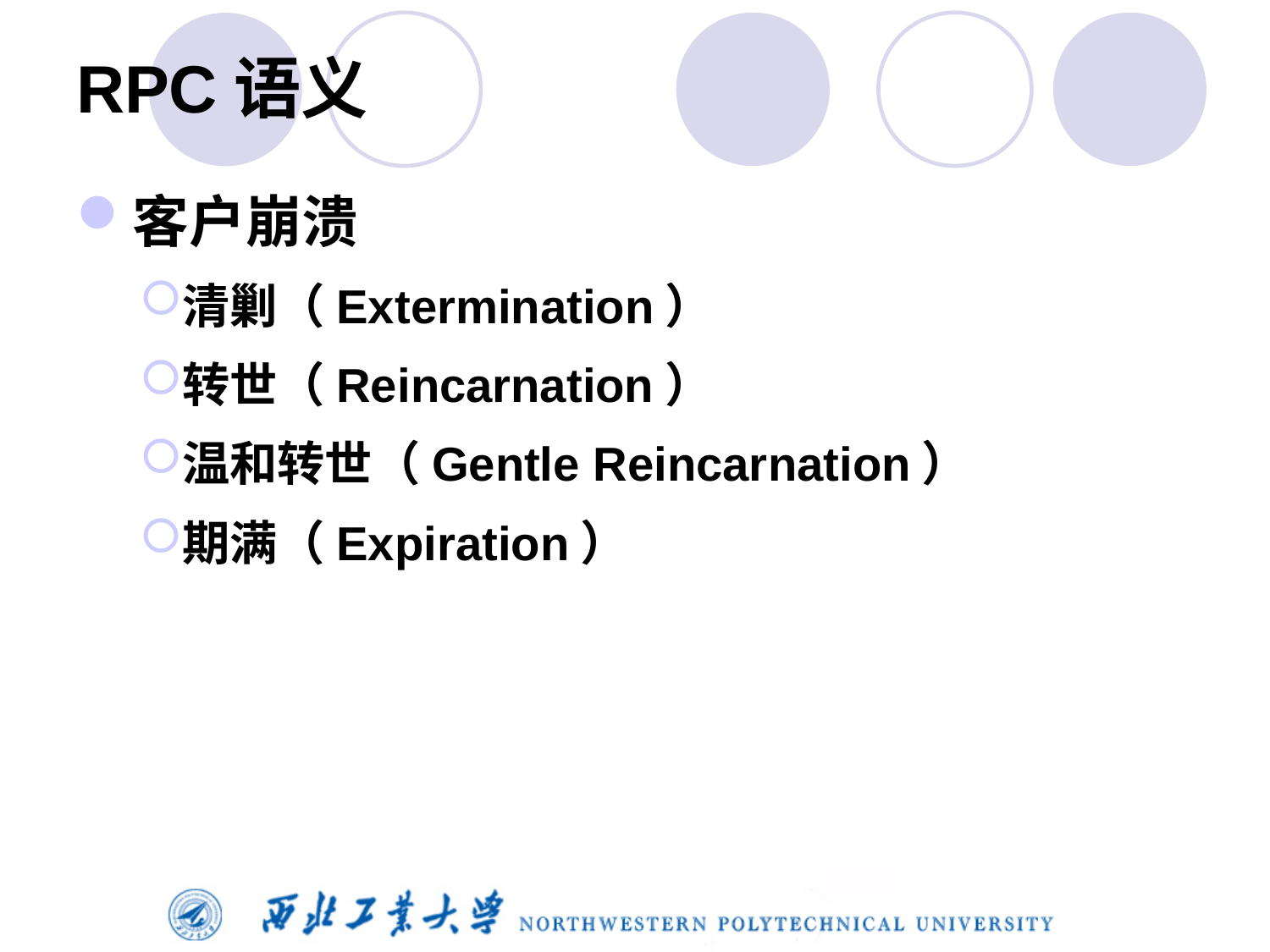

# RPC语义
客户崩溃
清剿（Extermination）
转世（Reincarnation）
温和转世（Gentle Reincarnation）
期满（Expiration）